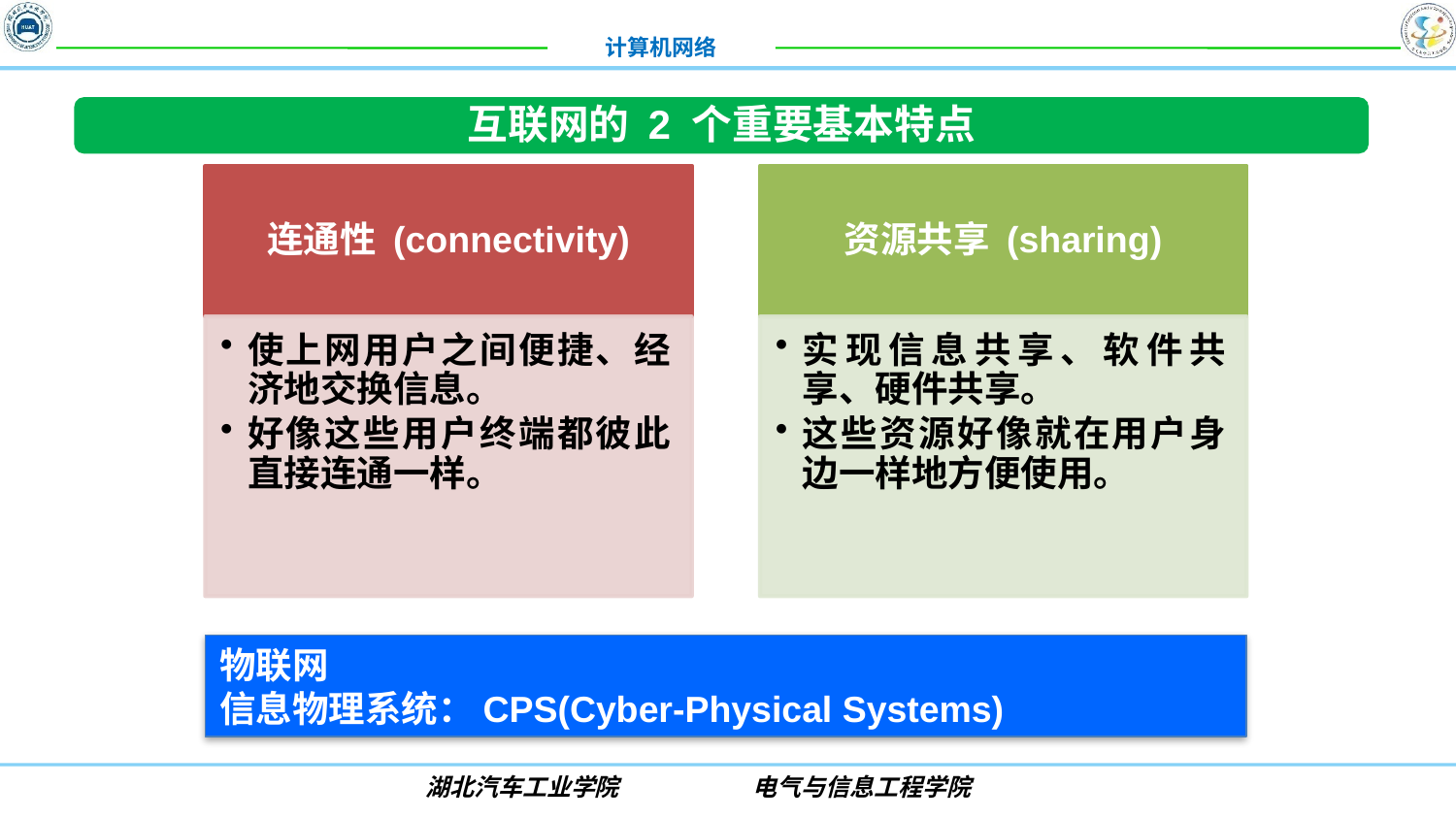

互联网的 2 个重要基本特点

万物联网
人人用网
连通性 (connectivity)
使上网用户之间便捷、经济地交换信息。
好像这些用户终端都彼此直接连通一样。
资源共享 (sharing)
实现信息共享、软件共享、硬件共享。
这些资源好像就在用户身边一样地方便使用。
物联网
信息物理系统：CPS(Cyber-Physical Systems)